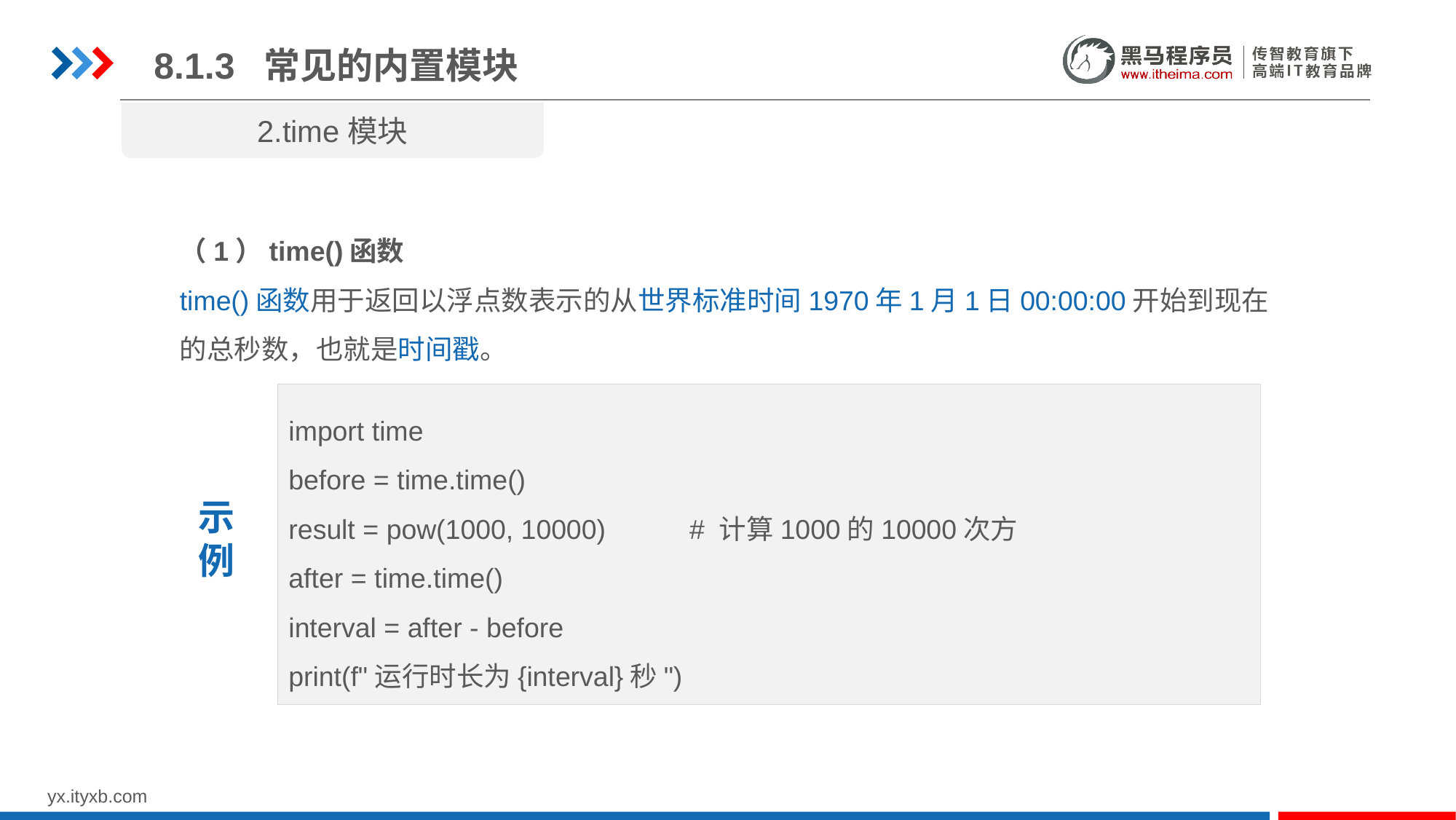

8.1.3  常见的内置模块

2.time模块
（1）time()函数
time()函数用于返回以浮点数表示的从世界标准时间1970年1月1日00:00:00开始到现在的总秒数，也就是时间戳。
import time
before = time.time()
result = pow(1000, 10000)           # 计算1000的10000次方
after = time.time()
interval = after - before
print(f"运行时长为{interval}秒")
示
例